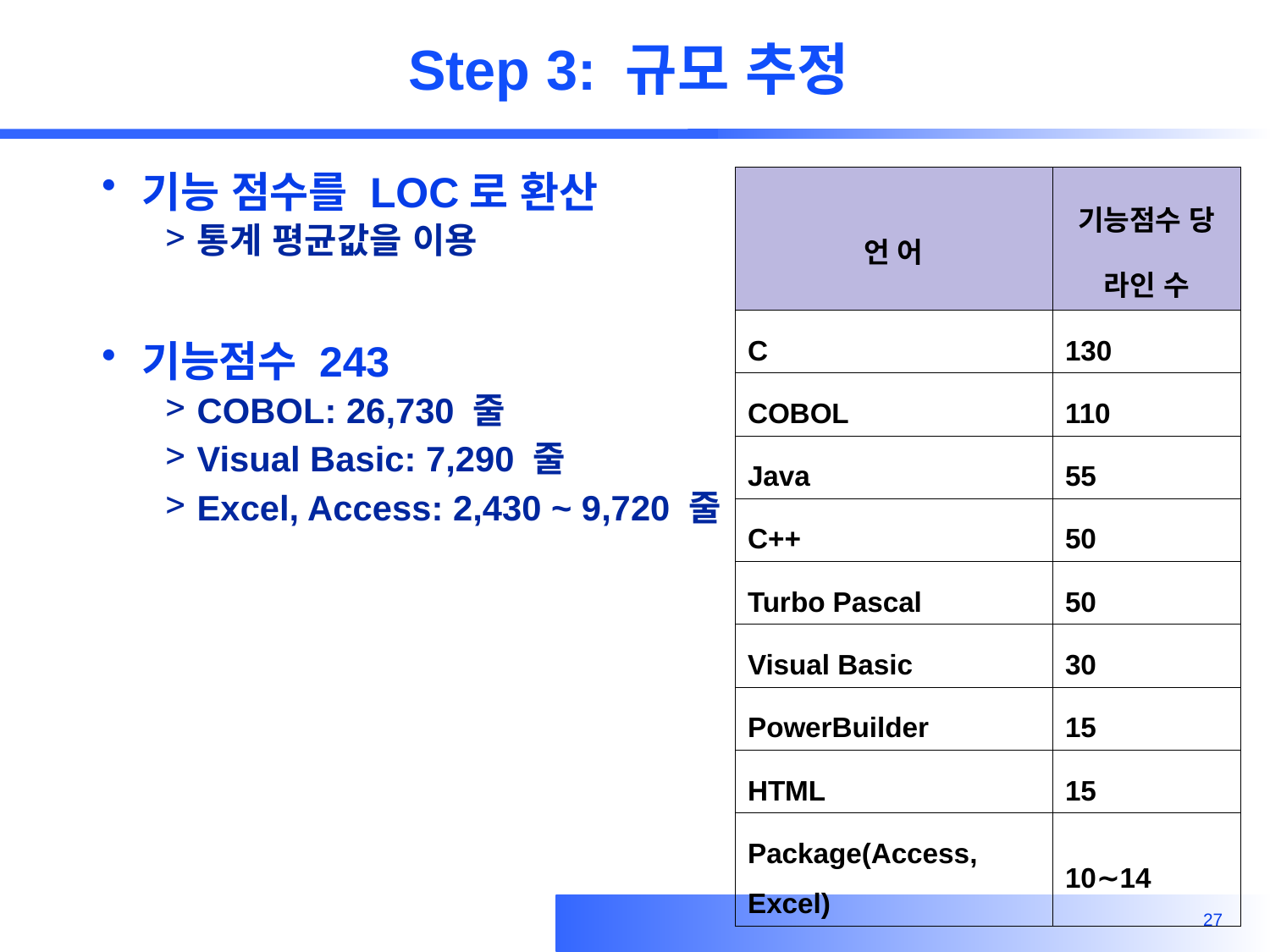

# Step 3: 규모 추정
기능 점수를 LOC로 환산
통계 평균값을 이용

기능점수 243
COBOL: 26,730 줄
Visual Basic: 7,290 줄
Excel, Access: 2,430 ~ 9,720 줄

| 언 어 | 기능점수 당 라인 수 |
| --- | --- |
| C | 130 |
| COBOL | 110 |
| Java | 55 |
| C++ | 50 |
| Turbo Pascal | 50 |
| Visual Basic | 30 |
| PowerBuilder | 15 |
| HTML | 15 |
| Package(Access, Excel) | 10∼14 |